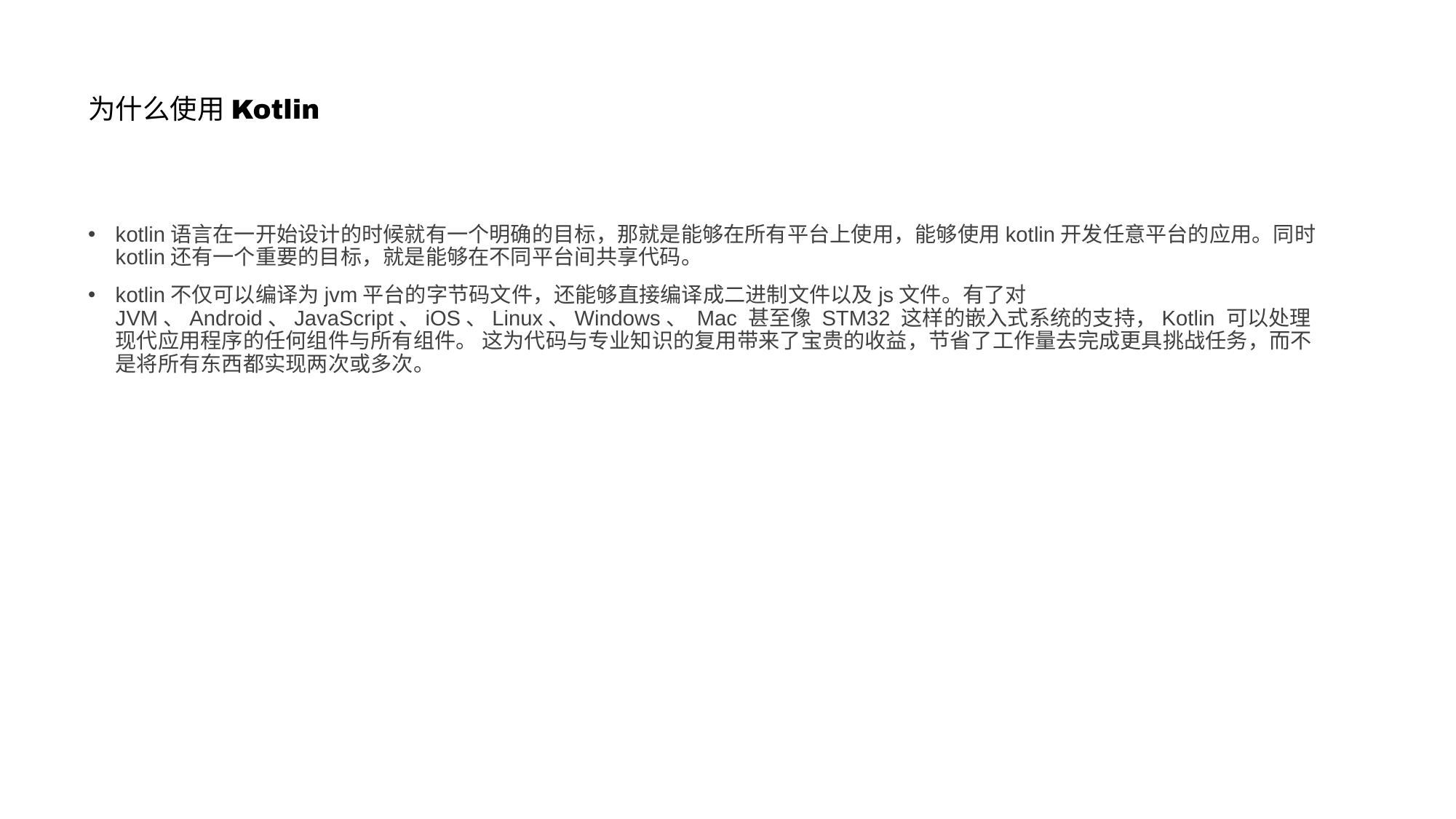

# 为什么使用Kotlin
kotlin语言在一开始设计的时候就有一个明确的目标，那就是能够在所有平台上使用，能够使用kotlin开发任意平台的应用。同时kotlin还有一个重要的目标，就是能够在不同平台间共享代码。
kotlin不仅可以编译为jvm平台的字节码文件，还能够直接编译成二进制文件以及js文件。有了对 JVM、Android、JavaScript、iOS、Linux、Windows、 Mac 甚至像 STM32 这样的嵌入式系统的支持，Kotlin 可以处理现代应用程序的任何组件与所有组件。 这为代码与专业知识的复用带来了宝贵的收益，节省了工作量去完成更具挑战任务，而不是将所有东西都实现两次或多次。